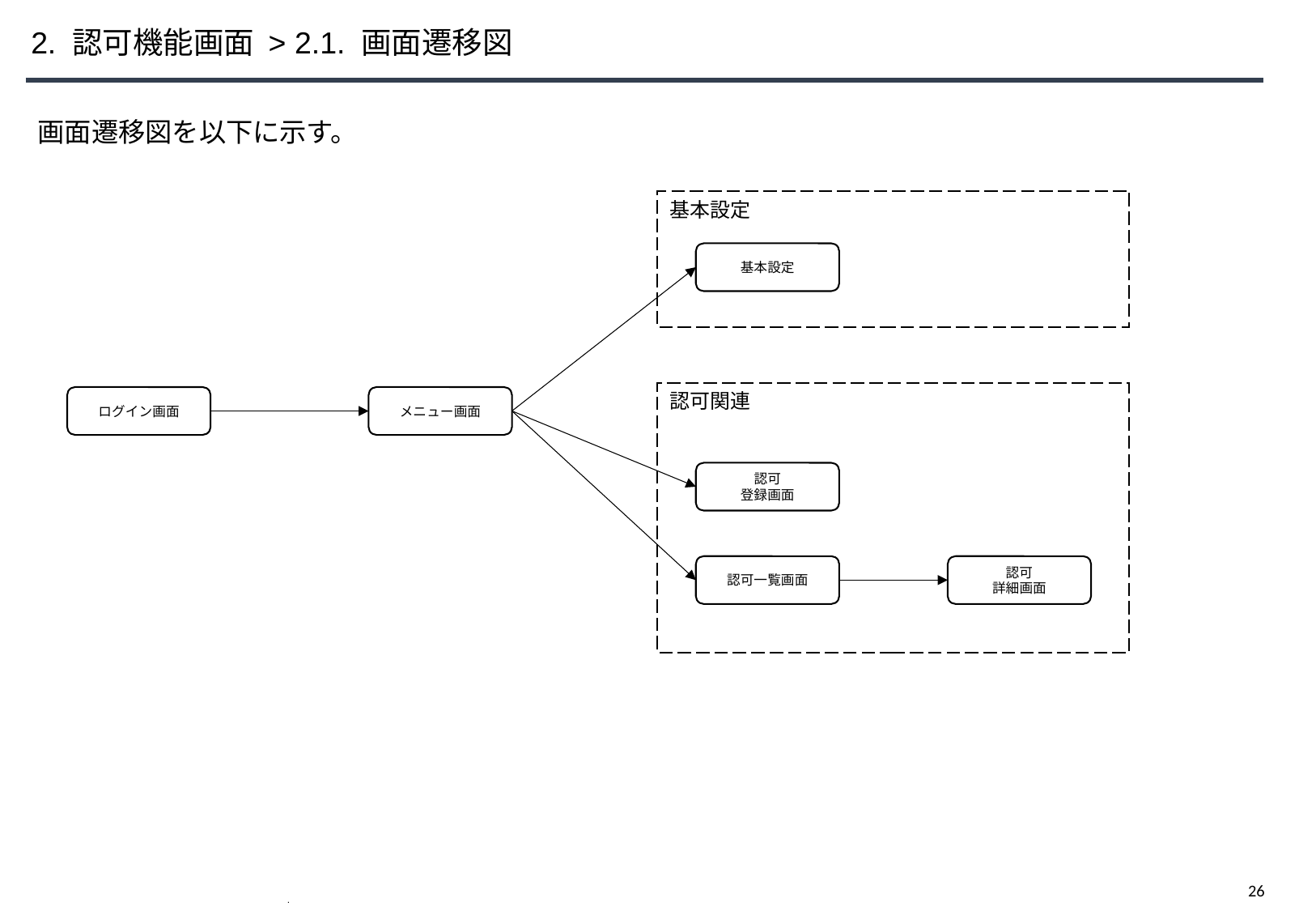

# 2. 認可機能画面 > 2.1. 画面遷移図
画面遷移図を以下に示す。
基本設定
基本設定
認可関連
ログイン画面
メニュー画面
認可
登録画面
認可一覧画面
認可
詳細画面